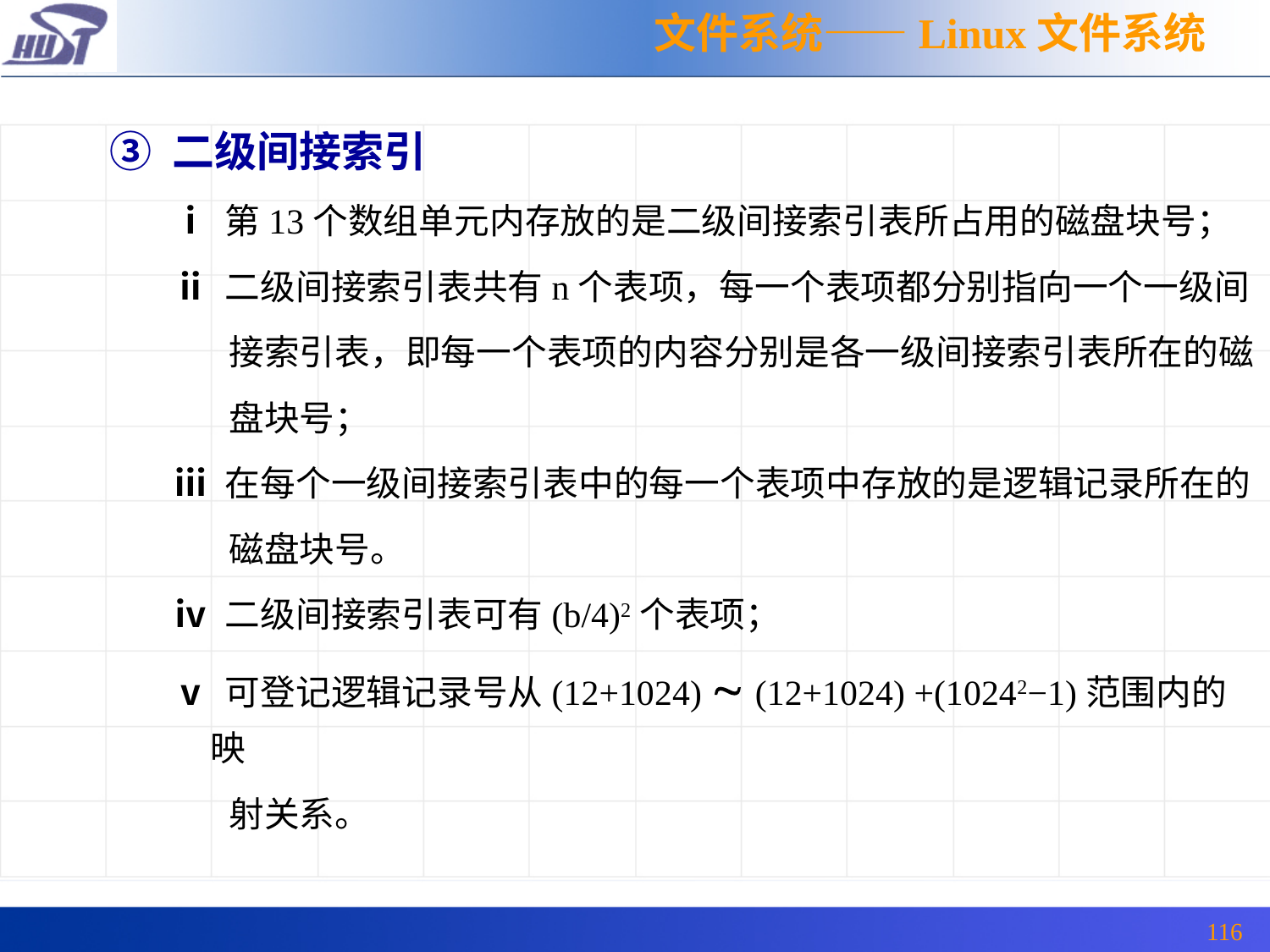

文件系统——Linux文件系统
③ 二级间接索引
ⅰ 第13个数组单元内存放的是二级间接索引表所占用的磁盘块号；
ⅱ 二级间接索引表共有n个表项，每一个表项都分别指向一个一级间
      接索引表，即每一个表项的内容分别是各一级间接索引表所在的磁
      盘块号；
ⅲ 在每个一级间接索引表中的每一个表项中存放的是逻辑记录所在的
      磁盘块号。
ⅳ 二级间接索引表可有(b/4)2个表项；
ⅴ 可登记逻辑记录号从(12+1024) ∼ (12+1024) +(10242−1)范围内的映
      射关系。
116